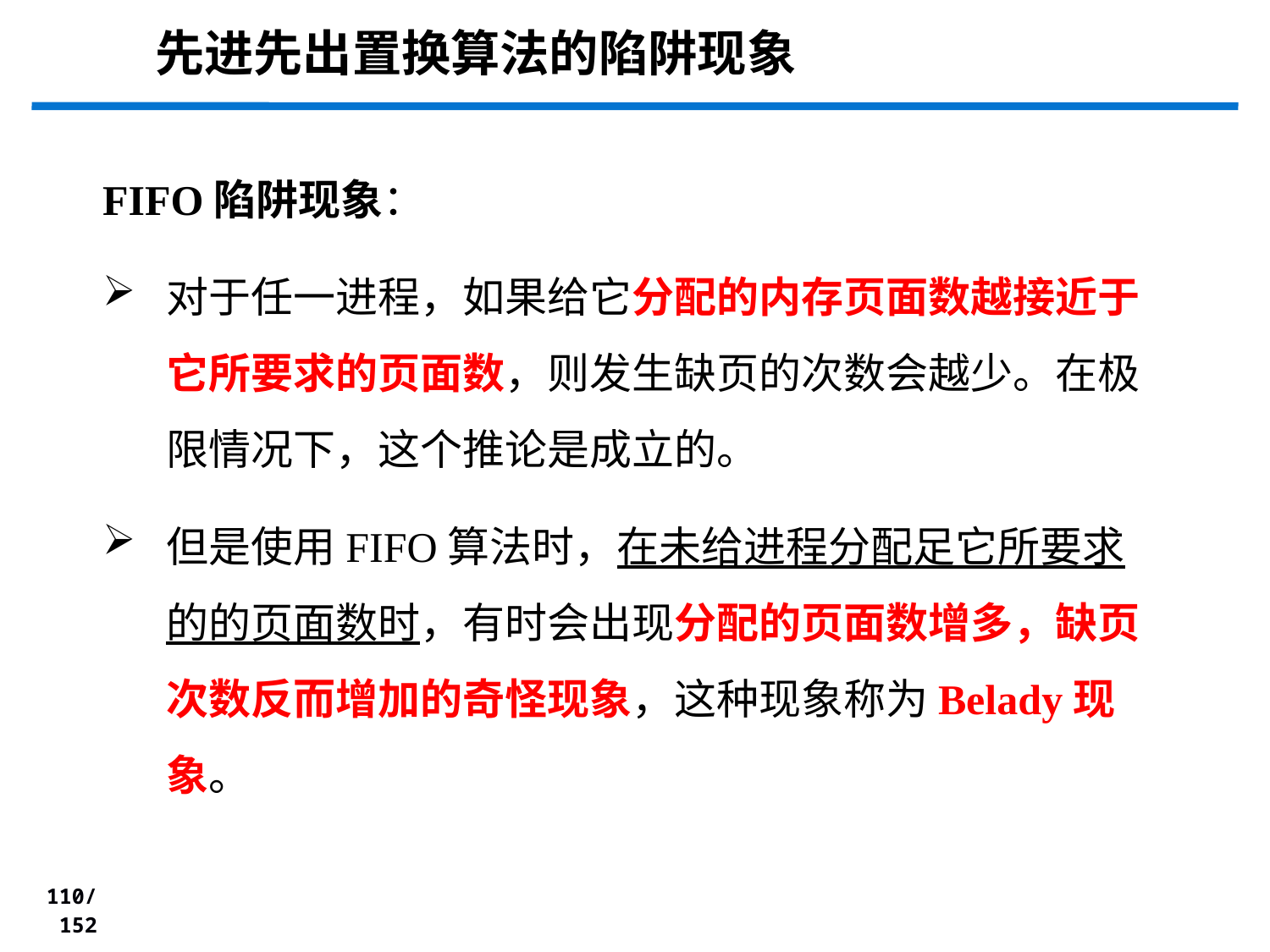

先进先出置换算法的陷阱现象
FIFO陷阱现象：
对于任一进程，如果给它分配的内存页面数越接近于它所要求的页面数，则发生缺页的次数会越少。在极限情况下，这个推论是成立的。
但是使用FIFO算法时，在未给进程分配足它所要求的的页面数时，有时会出现分配的页面数增多，缺页次数反而增加的奇怪现象，这种现象称为Belady现象。